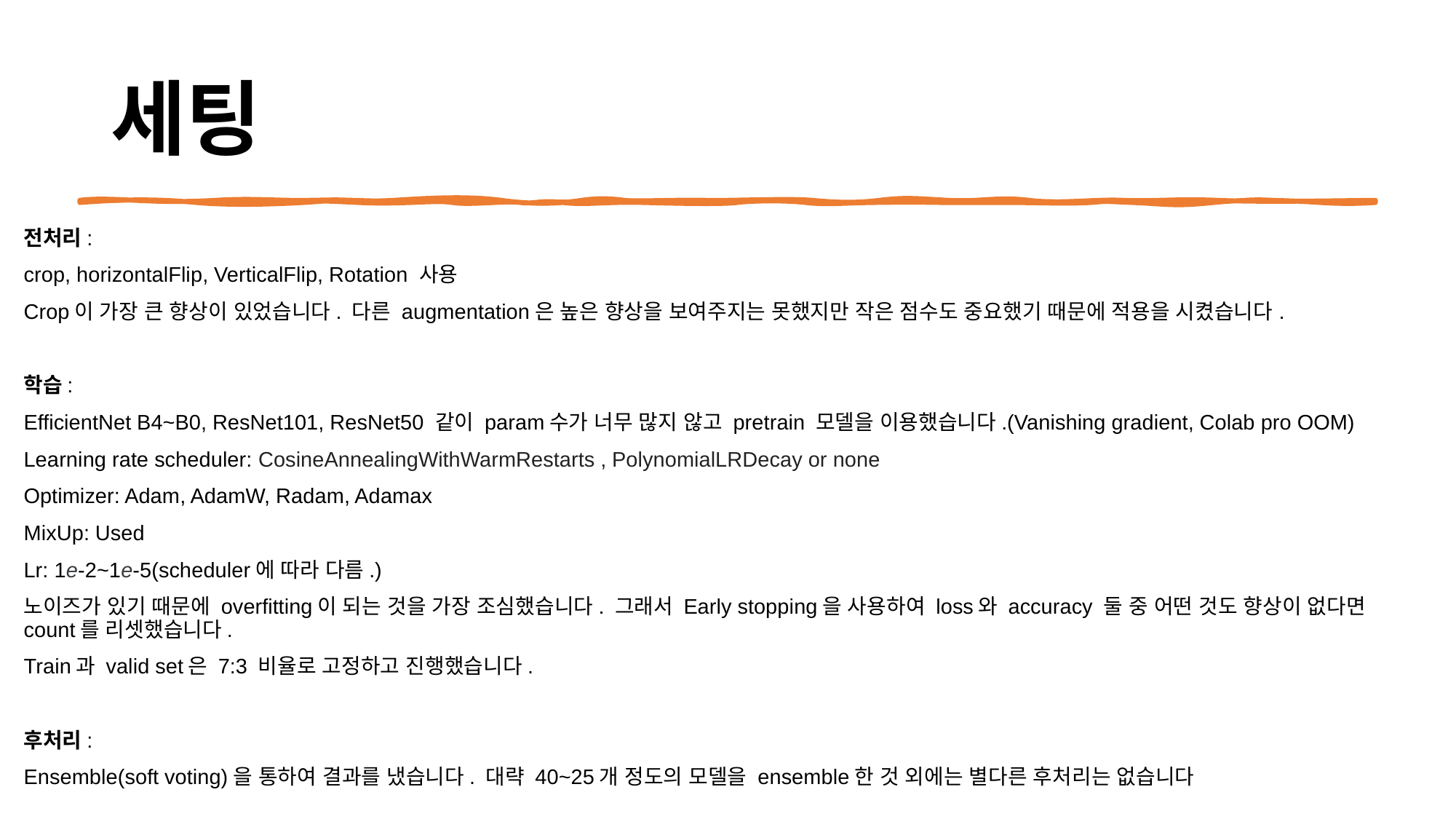

# 세팅

전처리:
crop, horizontalFlip, VerticalFlip, Rotation 사용
Crop이 가장 큰 향상이 있었습니다. 다른 augmentation은 높은 향상을 보여주지는 못했지만 작은 점수도 중요했기 때문에 적용을 시켰습니다.

학습:
EfficientNet B4~B0, ResNet101, ResNet50 같이 param수가 너무 많지 않고 pretrain 모델을 이용했습니다.(Vanishing gradient, Colab pro OOM)
Learning rate scheduler: CosineAnnealingWithWarmRestarts , PolynomialLRDecay or none
Optimizer: Adam, AdamW, Radam, Adamax
MixUp: Used
Lr: 1e-2~1e-5(scheduler에 따라 다름.)
노이즈가 있기 때문에 overfitting이 되는 것을 가장 조심했습니다. 그래서 Early stopping을 사용하여 loss와 accuracy 둘 중 어떤 것도 향상이 없다면 count를 리셋했습니다.
Train과 valid set은 7:3 비율로 고정하고 진행했습니다.

후처리:
Ensemble(soft voting)을 통하여 결과를 냈습니다. 대략 40~25개 정도의 모델을 ensemble한 것 외에는 별다른 후처리는 없습니다